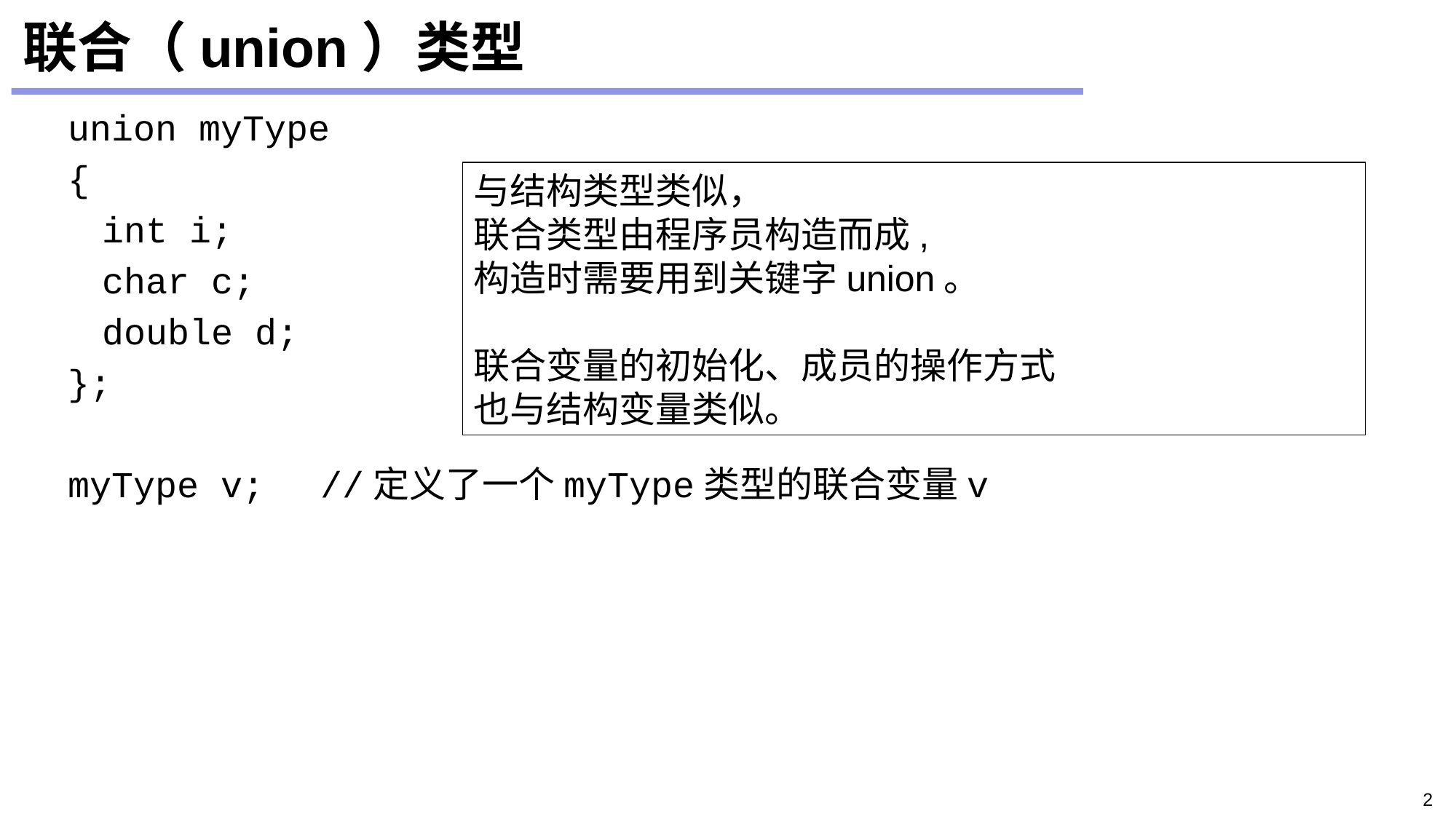

# 联合（union）类型
union myType
{
	int i;
	char c;
	double d;
};

myType v;	//定义了一个myType类型的联合变量v

与结构类型类似，
联合类型由程序员构造而成,
构造时需要用到关键字union。

联合变量的初始化、成员的操作方式
也与结构变量类似。
2